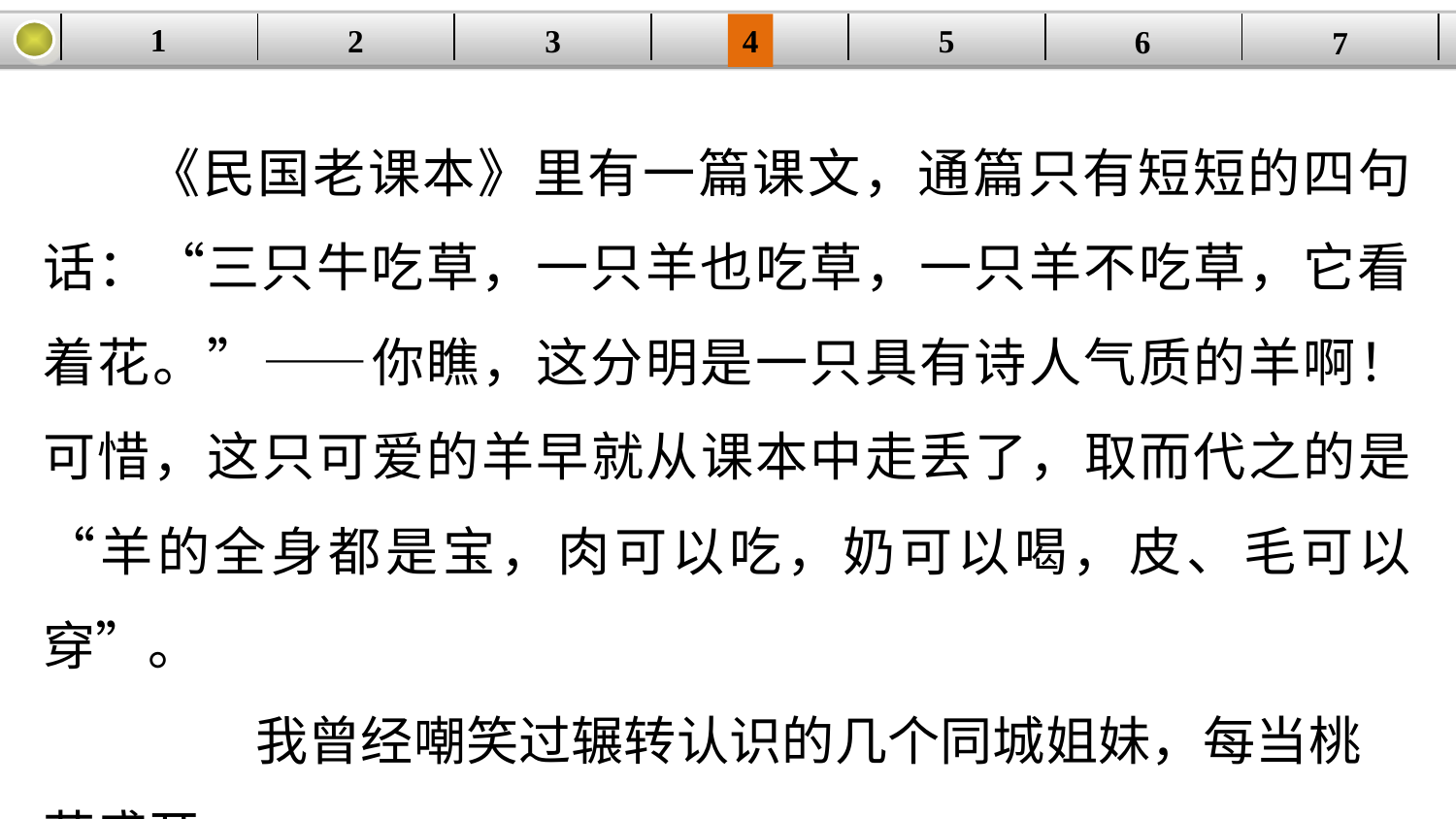

1
5
3
2
|  |  |  |  |  |  |  |
| --- | --- | --- | --- | --- | --- | --- |
4
6
7

《民国老课本》里有一篇课文，通篇只有短短的四句话：“三只牛吃草，一只羊也吃草，一只羊不吃草，它看着花。”——你瞧，这分明是一只具有诗人气质的羊啊！可惜，这只可爱的羊早就从课本中走丢了，取而代之的是“羊的全身都是宝，肉可以吃，奶可以喝，皮、毛可以穿”。
        我曾经嘲笑过辗转认识的几个同城姐妹，每当桃花盛开，